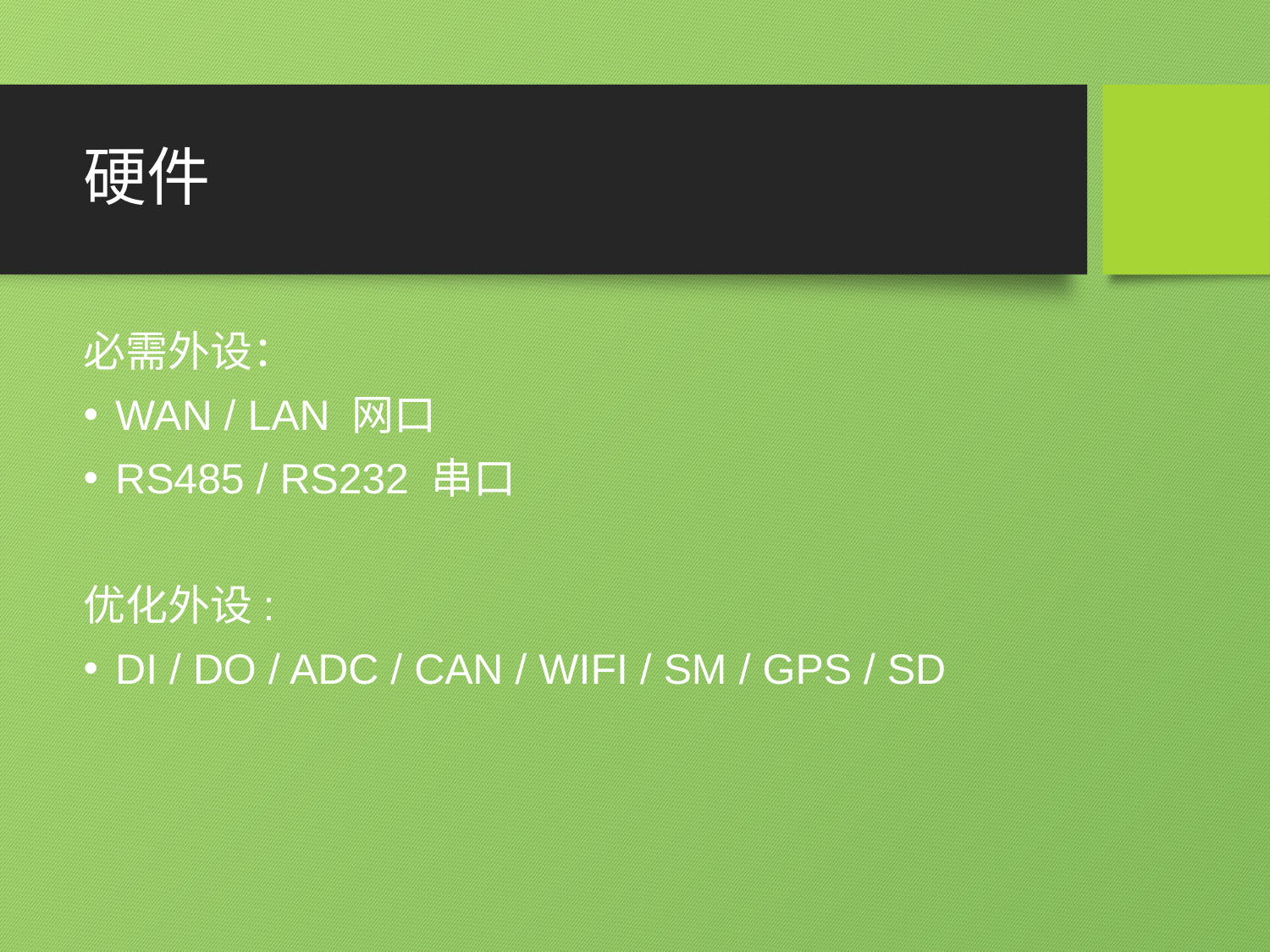

# 硬件
必需外设：
WAN / LAN 网口
RS485 / RS232 串口

优化外设:
DI / DO / ADC / CAN / WIFI / SM / GPS / SD